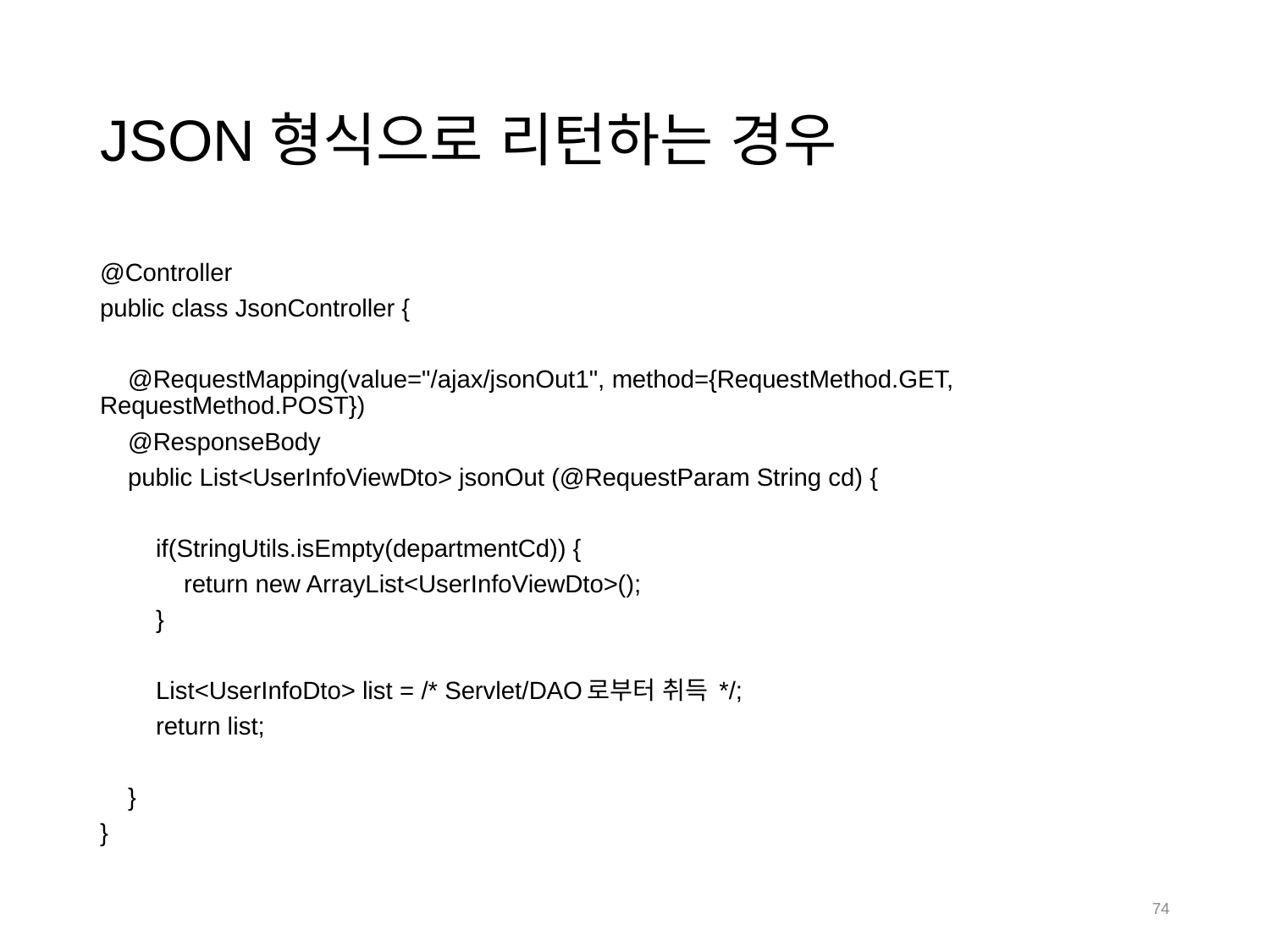

# JSON형식으로 리턴하는 경우
@Controller
public class JsonController {

    @RequestMapping(value="/ajax/jsonOut1", method={RequestMethod.GET, RequestMethod.POST})
    @ResponseBody
    public List<UserInfoViewDto> jsonOut (@RequestParam String cd) {

        if(StringUtils.isEmpty(departmentCd)) {
            return new ArrayList<UserInfoViewDto>();
        }

        List<UserInfoDto> list = /* Servlet/DAO로부터 취득 */;
        return list;

    }
}

74